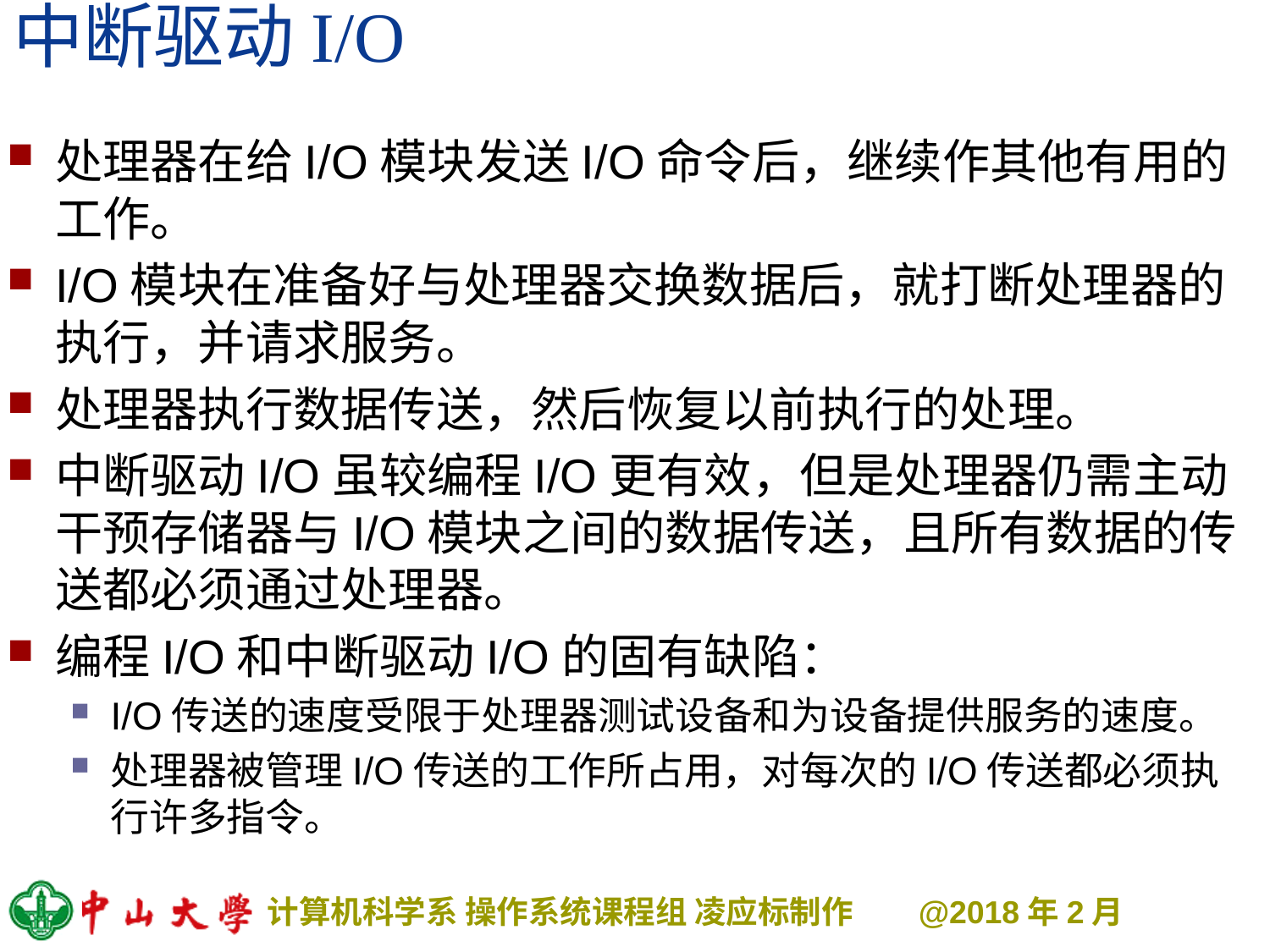

# 中断驱动I/O

处理器在给I/O模块发送I/O命令后，继续作其他有用的工作。
I/O模块在准备好与处理器交换数据后，就打断处理器的执行，并请求服务。
处理器执行数据传送，然后恢复以前执行的处理。
中断驱动I/O虽较编程I/O更有效，但是处理器仍需主动干预存储器与I/O模块之间的数据传送，且所有数据的传送都必须通过处理器。
编程I/O和中断驱动I/O的固有缺陷：
I/O传送的速度受限于处理器测试设备和为设备提供服务的速度。
处理器被管理I/O传送的工作所占用，对每次的I/O传送都必须执行许多指令。